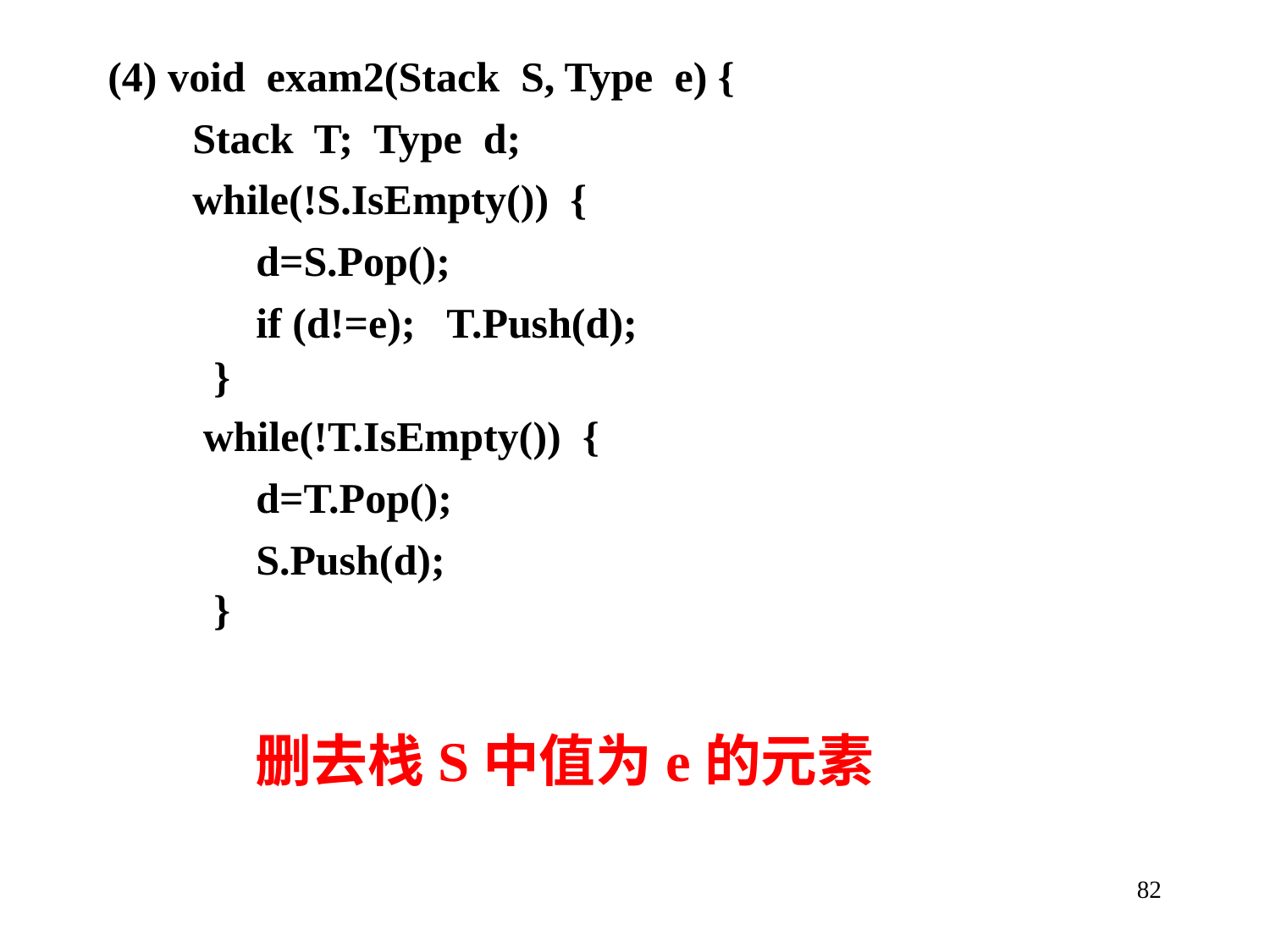

(4) void  exam2(Stack  S, Type  e) {
        Stack  T;  Type  d;
        while(!S.IsEmpty())  {
              d=S.Pop();
              if (d!=e);   T.Push(d);
          }
         while(!T.IsEmpty())  {
              d=T.Pop();
              S.Push(d);
          }
删去栈S中值为e的元素
82